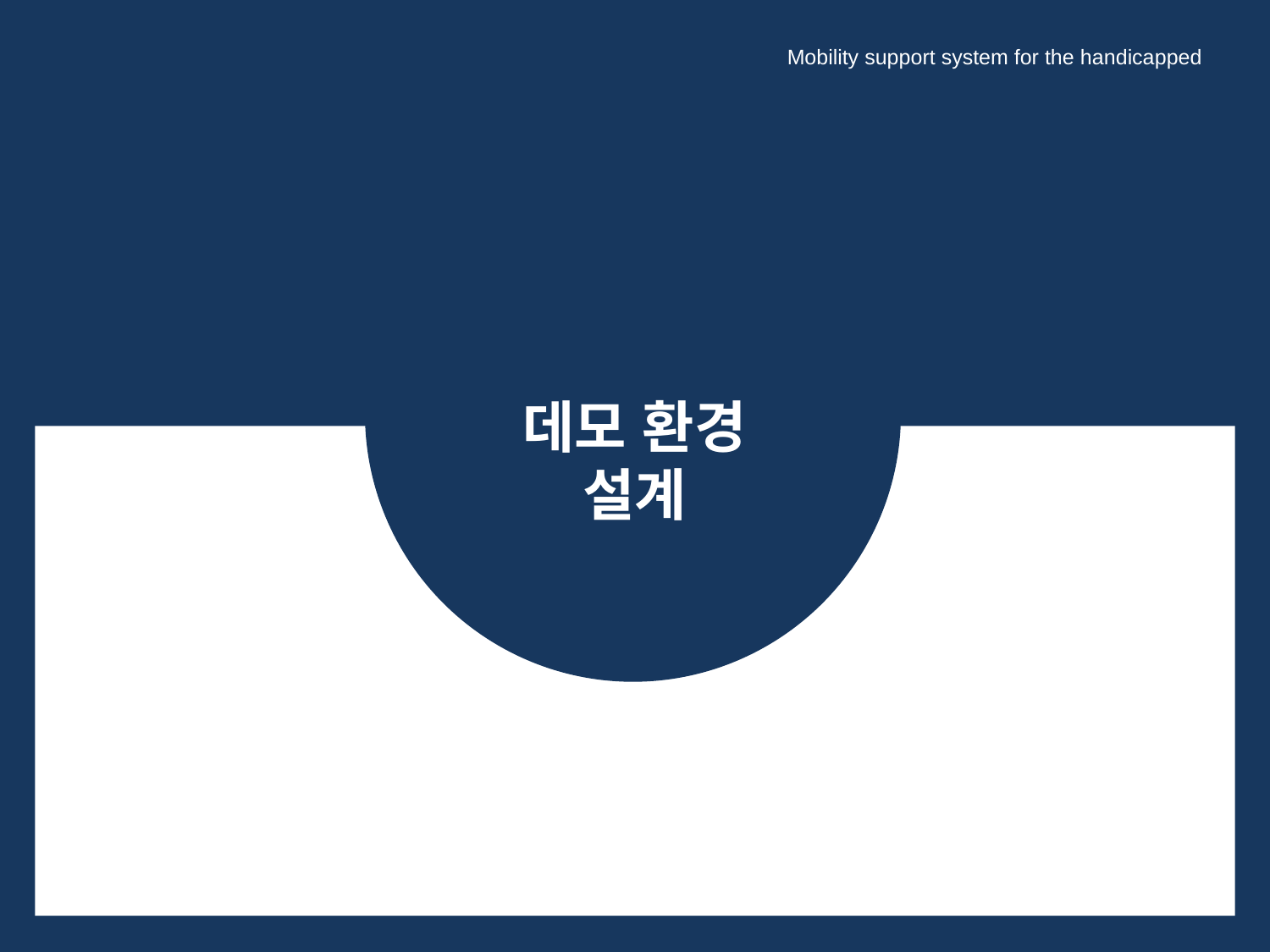

Mobility support system for the handicapped

데모 환경
설계